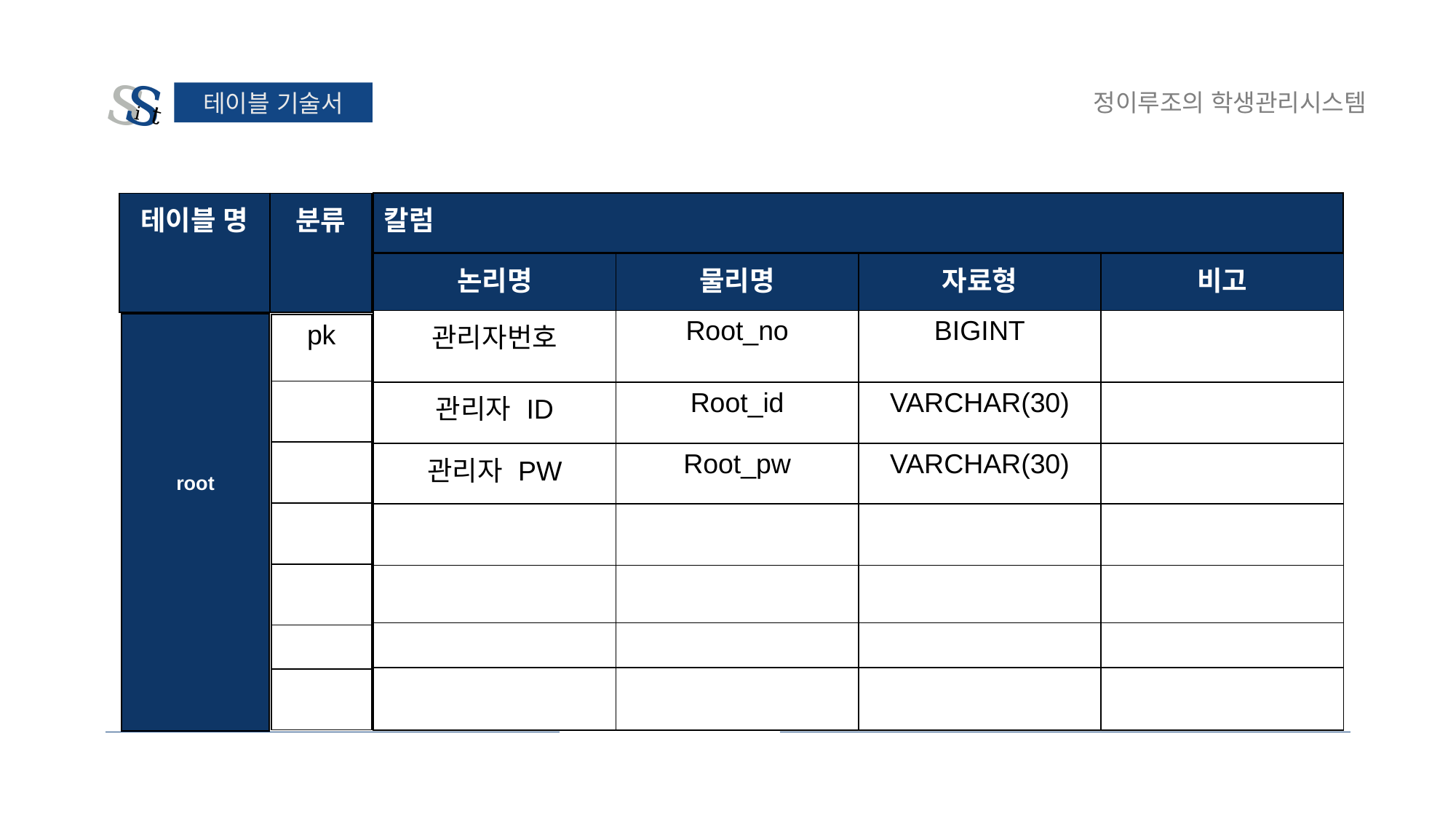

s
s
i
t
정이루조의 학생관리시스템
테이블 기술서
| 칼럼 |
| --- |
| 테이블 명 |
| --- |
| 분류 |
| --- |
| 논리명 | 물리명 | 자료형 | 비고 |
| --- | --- | --- | --- |
| 관리자번호 | Root\_no | BIGINT |  |
| 관리자 ID | Root\_id | VARCHAR(30) |  |
| 관리자 PW | Root\_pw | VARCHAR(30) |  |
|  |  |  |  |
|  |  |  |  |
|  |  |  |  |
|  |  |  |  |
| root |
| --- |
| pk |
| --- |
|  |
|  |
|  |
|  |
|  |
|  |